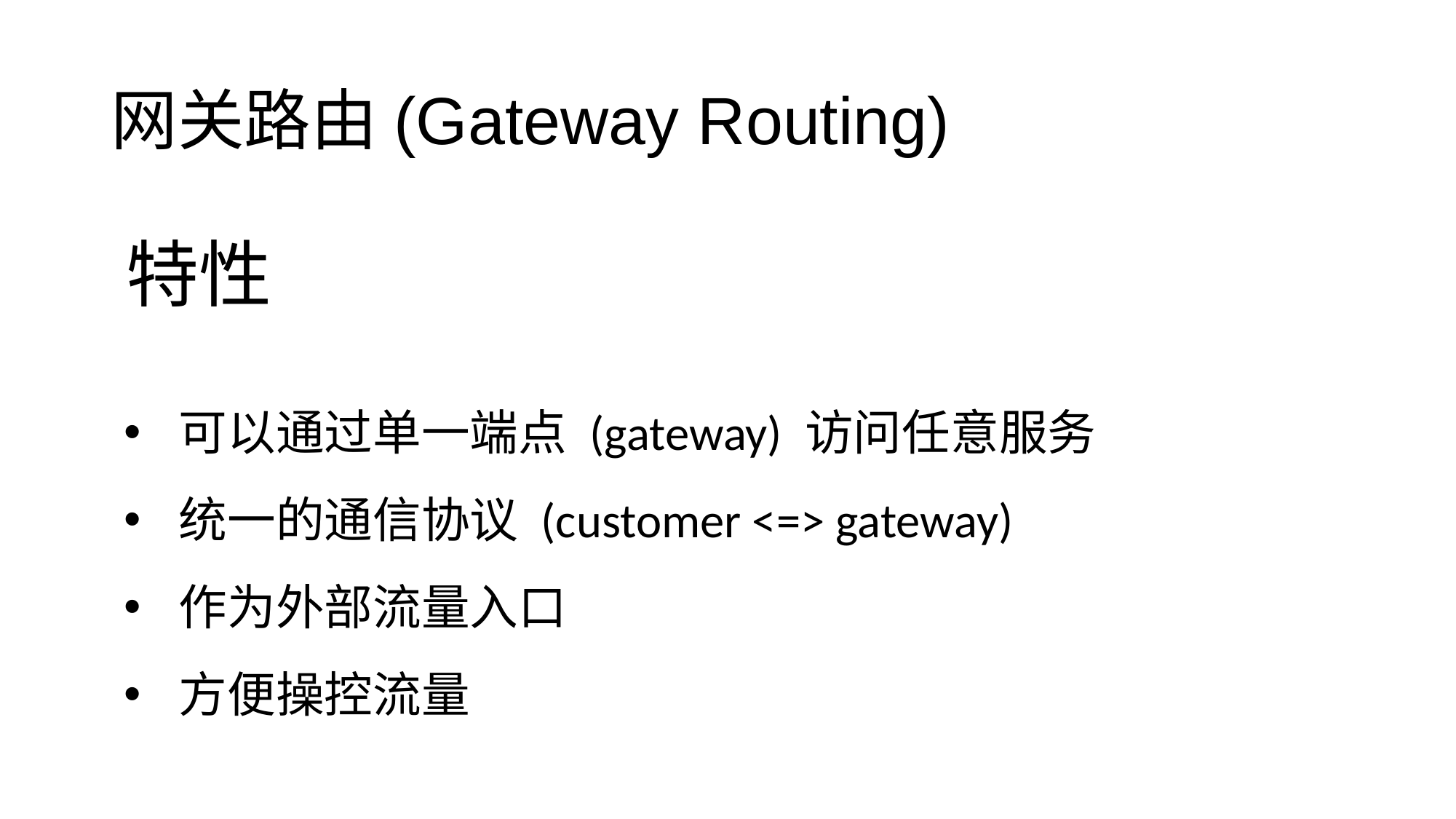

# 网关路由(Gateway Routing)
特性
可以通过单一端点 (gateway) 访问任意服务
统一的通信协议 (customer <=> gateway)
作为外部流量入口
方便操控流量